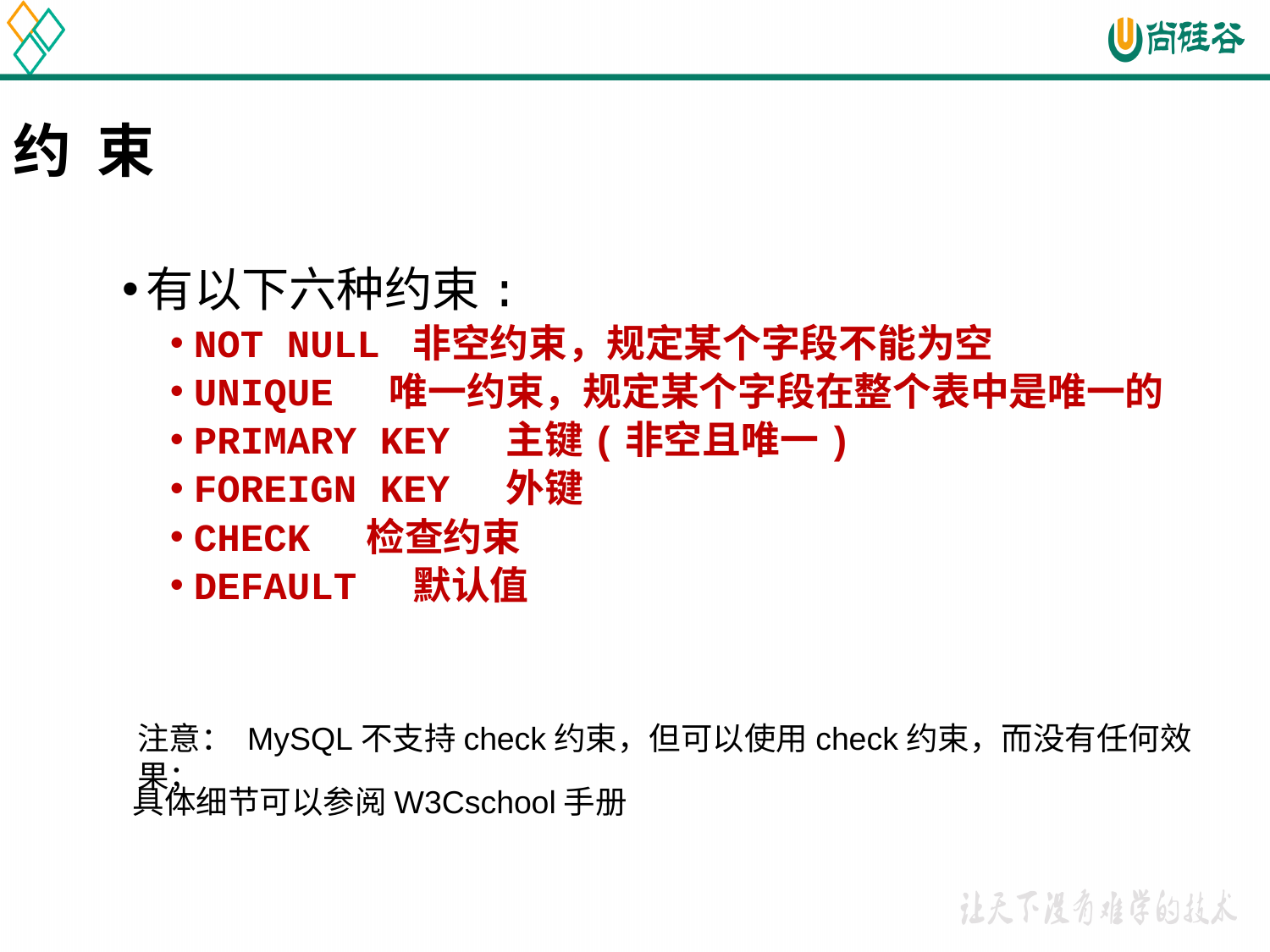

约  束
有以下六种约束:
NOT NULL 非空约束，规定某个字段不能为空
UNIQUE  唯一约束，规定某个字段在整个表中是唯一的
PRIMARY KEY  主键(非空且唯一)
FOREIGN KEY  外键
CHECK  检查约束
DEFAULT  默认值

注意： MySQL不支持check约束，但可以使用check约束，而没有任何效果；
具体细节可以参阅W3Cschool手册